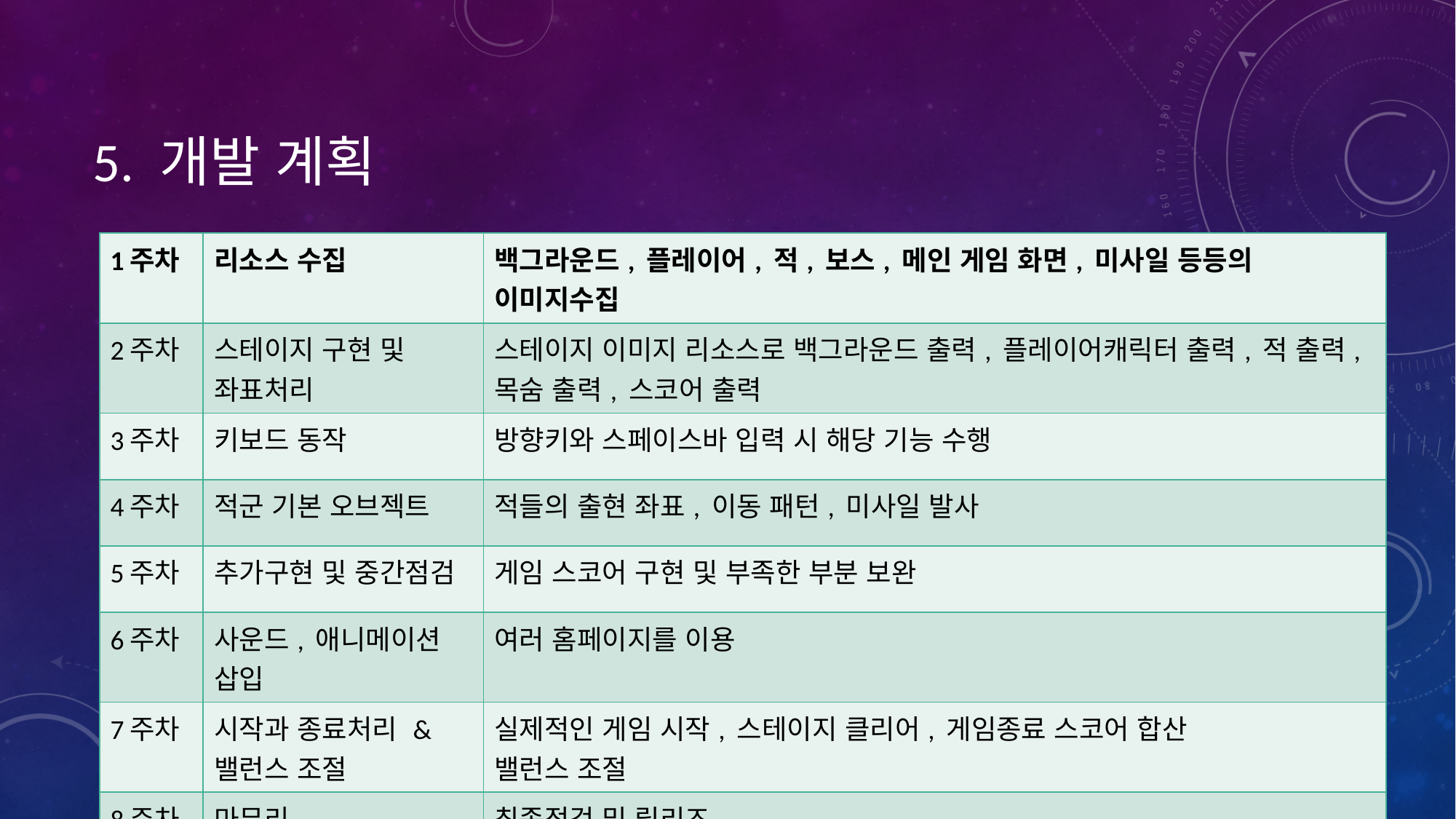

# 5. 개발 계획
| 1주차 | 리소스 수집 | 백그라운드, 플레이어, 적, 보스, 메인 게임 화면, 미사일 등등의 이미지수집 |
| --- | --- | --- |
| 2주차 | 스테이지 구현 및 좌표처리 | 스테이지 이미지 리소스로 백그라운드 출력, 플레이어캐릭터 출력, 적 출력, 목숨 출력, 스코어 출력 |
| 3주차 | 키보드 동작 | 방향키와 스페이스바 입력 시 해당 기능 수행 |
| 4주차 | 적군 기본 오브젝트 | 적들의 출현 좌표, 이동 패턴, 미사일 발사 |
| 5주차 | 추가구현 및 중간점검 | 게임 스코어 구현 및 부족한 부분 보완 |
| 6주차 | 사운드, 애니메이션 삽입 | 여러 홈페이지를 이용 |
| 7주차 | 시작과 종료처리 & 밸런스 조절 | 실제적인 게임 시작, 스테이지 클리어, 게임종료 스코어 합산 밸런스 조절 |
| 8주차 | 마무리 | 최종점검 및 릴리즈 |